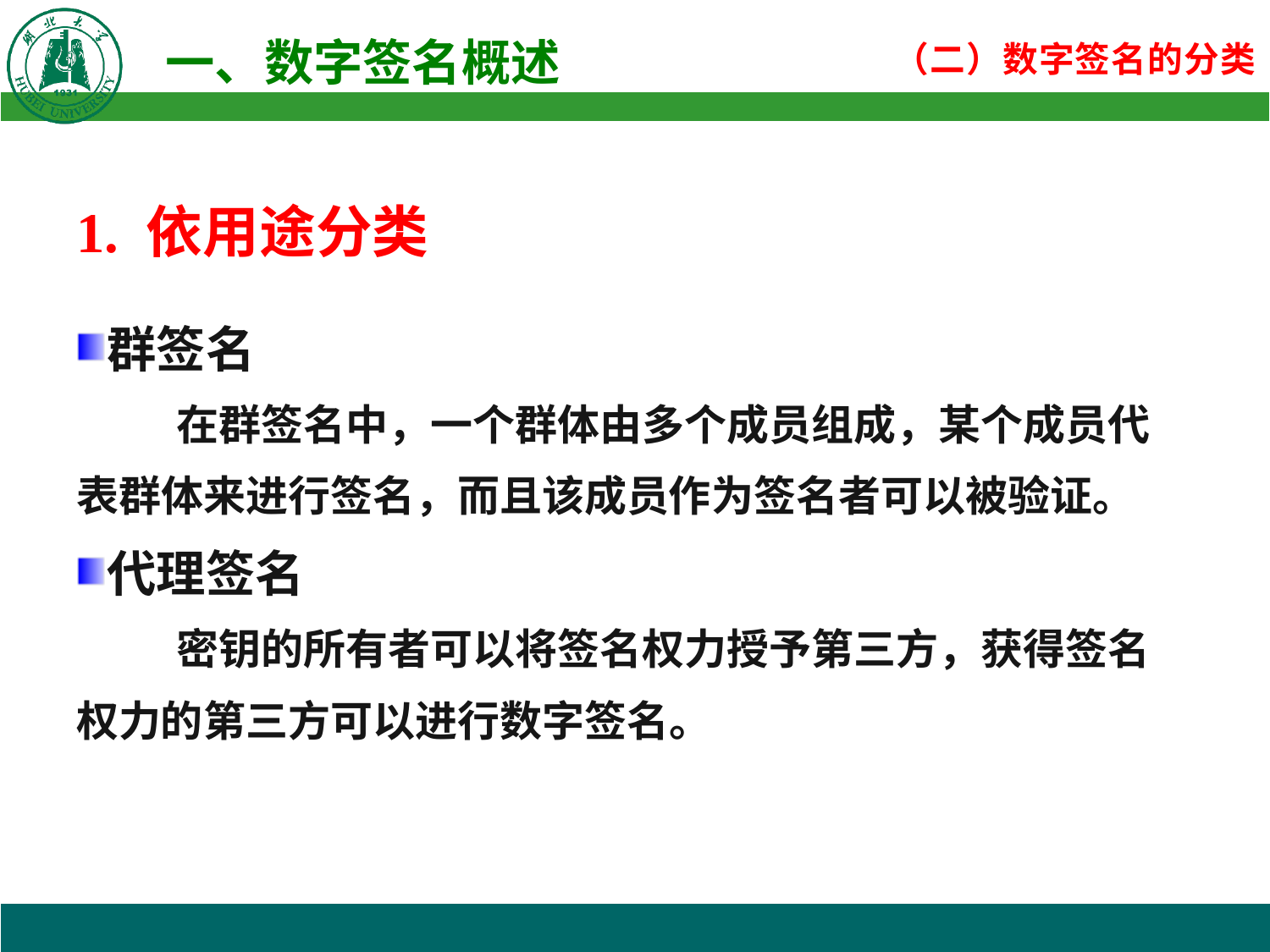

1. 依用途分类
群签名
在群签名中，一个群体由多个成员组成，某个成员代
表群体来进行签名，而且该成员作为签名者可以被验证。
代理签名
密钥的所有者可以将签名权力授予第三方，获得签名
权力的第三方可以进行数字签名。